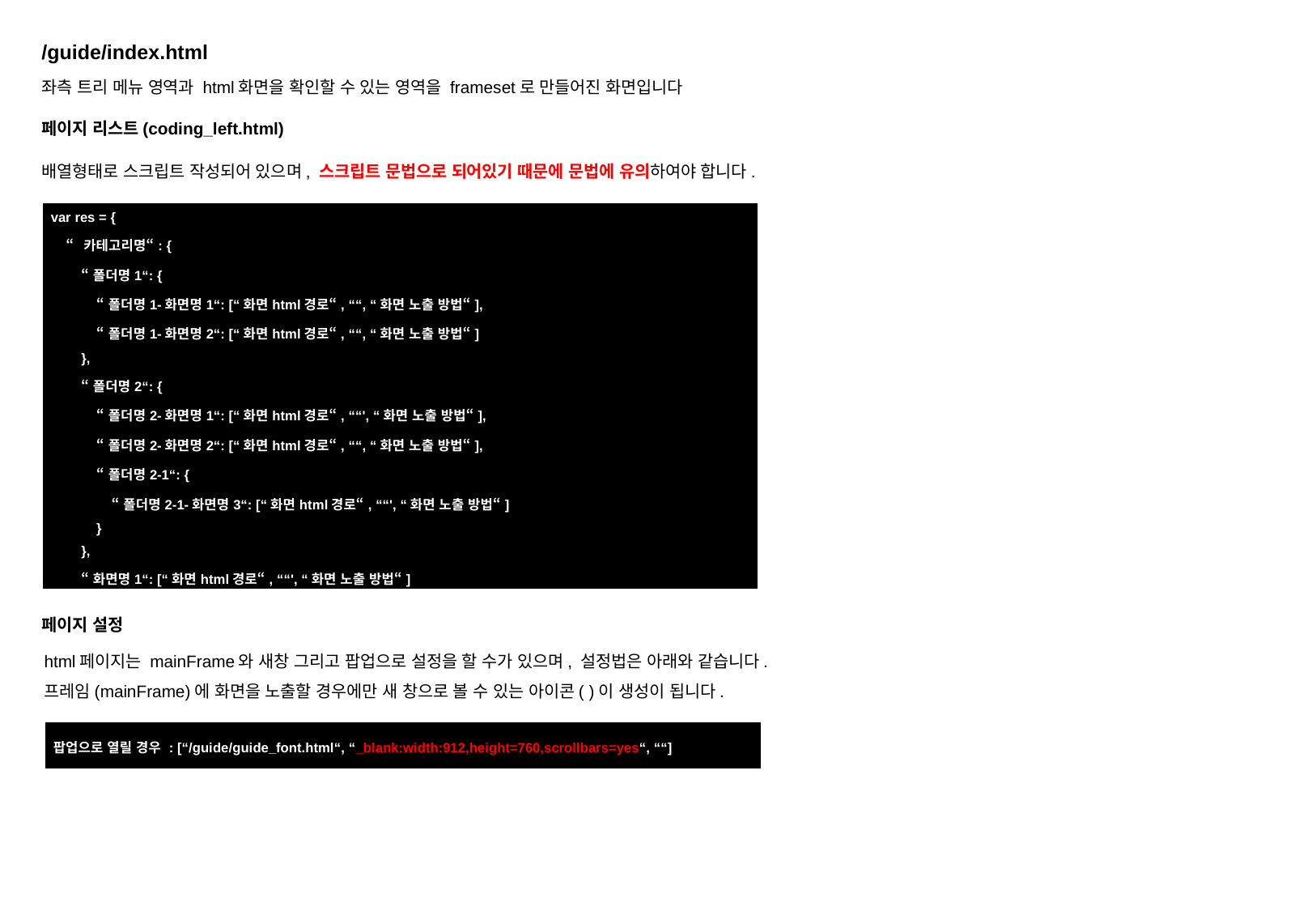

/guide/index.html

좌측 트리 메뉴 영역과 html화면을 확인할 수 있는 영역을 frameset로 만들어진 화면입니다
페이지 리스트(coding_left.html)
배열형태로 스크립트 작성되어 있으며, 스크립트 문법으로 되어있기 때문에 문법에 유의하여야 합니다.
| var res = { “카테고리명“: { “폴더명1“: { “폴더명1-화면명1“: [“화면html경로“, ““, “화면 노출 방법“], “폴더명1-화면명2“: [“화면html경로“, ““, “화면 노출 방법“] }, “폴더명2“: { “폴더명2-화면명1“: [“화면html경로“, ““', “화면 노출 방법“], “폴더명2-화면명2“: [“화면html경로“, ““, “화면 노출 방법“], “폴더명2-1“: { “폴더명2-1-화면명3“: [“화면html경로“, ““', “화면 노출 방법“] } }, “화면명1“: [“화면html경로“, ““', “화면 노출 방법“] } } |
| --- |
페이지 설정
html페이지는 mainFrame와 새창 그리고 팝업으로 설정을 할 수가 있으며, 설정법은 아래와 같습니다.
프레임(mainFrame)에 화면을 노출할 경우에만 새 창으로 볼 수 있는 아이콘( )이 생성이 됩니다.
| 팝업으로 열릴 경우 : [“/guide/guide\_font.html“, “\_blank:width:912,height=760,scrollbars=yes“, ““] |
| --- |